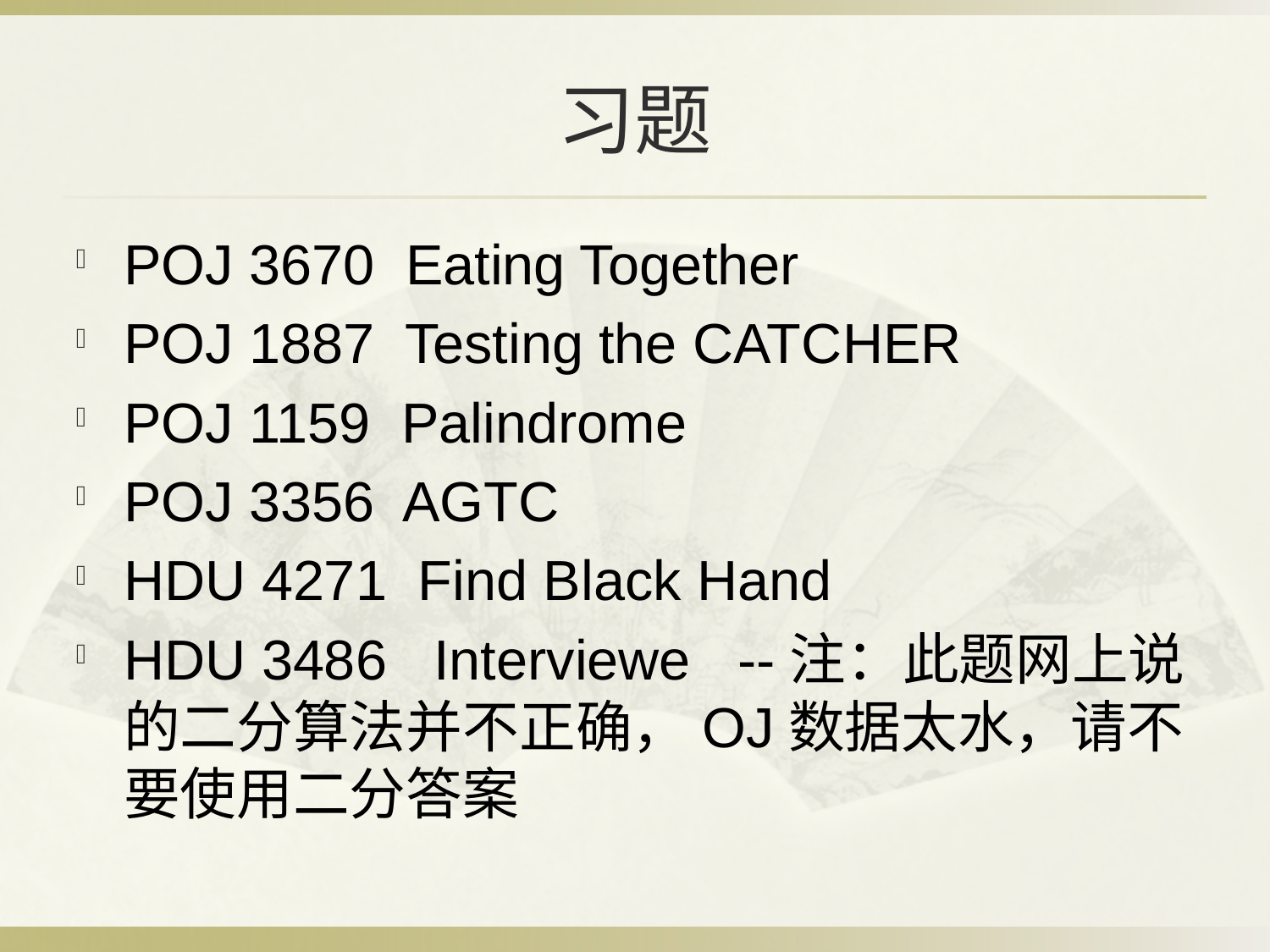

# 习题
POJ 3670  Eating Together
POJ 1887  Testing the CATCHER
POJ 1159  Palindrome
POJ 3356  AGTC
HDU 4271  Find Black Hand
HDU 3486   Interviewe   --注：此题网上说的二分算法并不正确，OJ数据太水，请不要使用二分答案